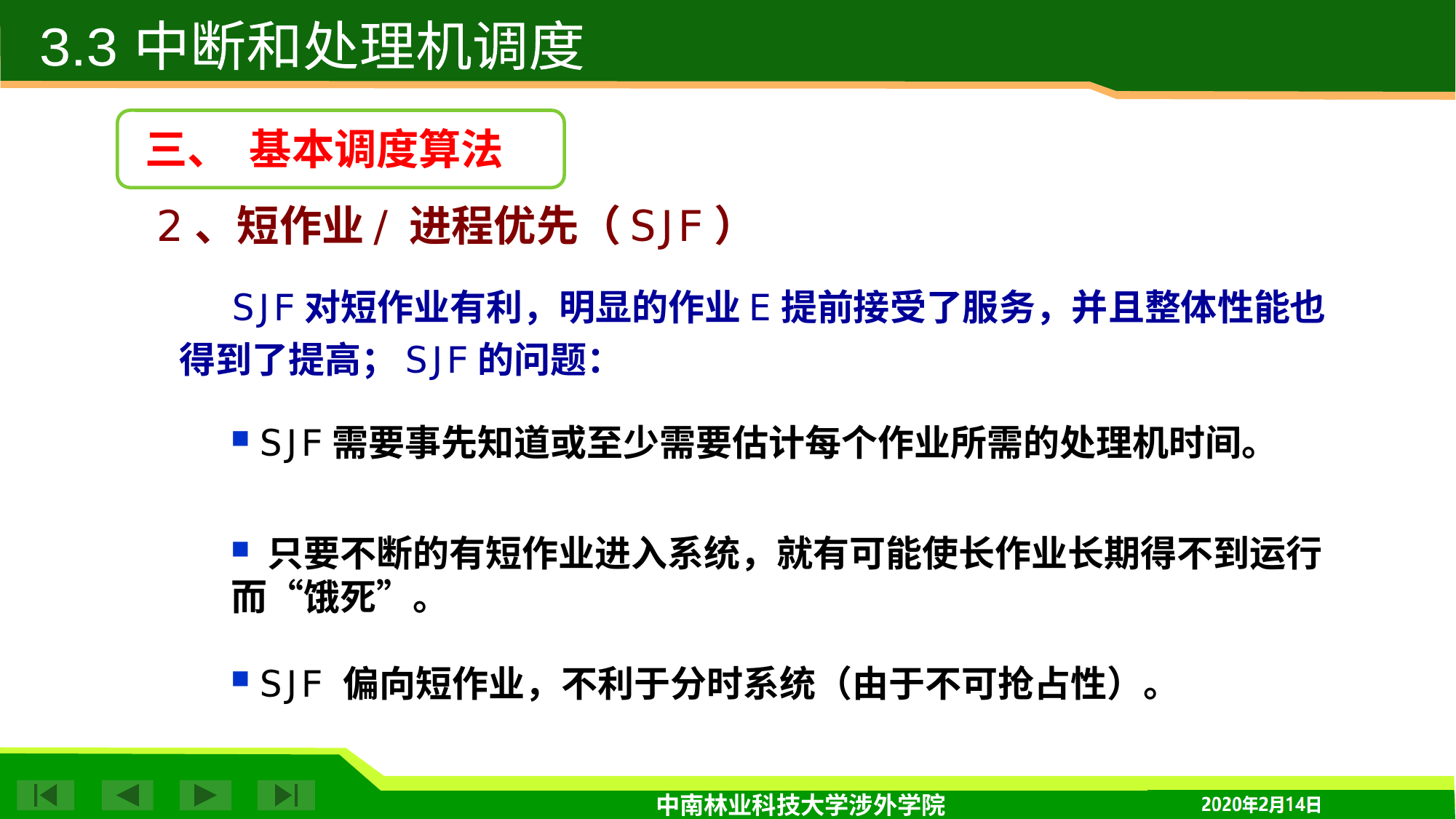

3.3 中断和处理机调度

三、  基本调度算法
 2、短作业/进程优先（SJF）

     SJF对短作业有利，明显的作业E提前接受了服务，并且整体性能也得到了提高；SJF的问题：

 SJF需要事先知道或至少需要估计每个作业所需的处理机时间。
 只要不断的有短作业进入系统，就有可能使长作业长期得不到运行而“饿死”。
 SJF 偏向短作业，不利于分时系统（由于不可抢占性）。